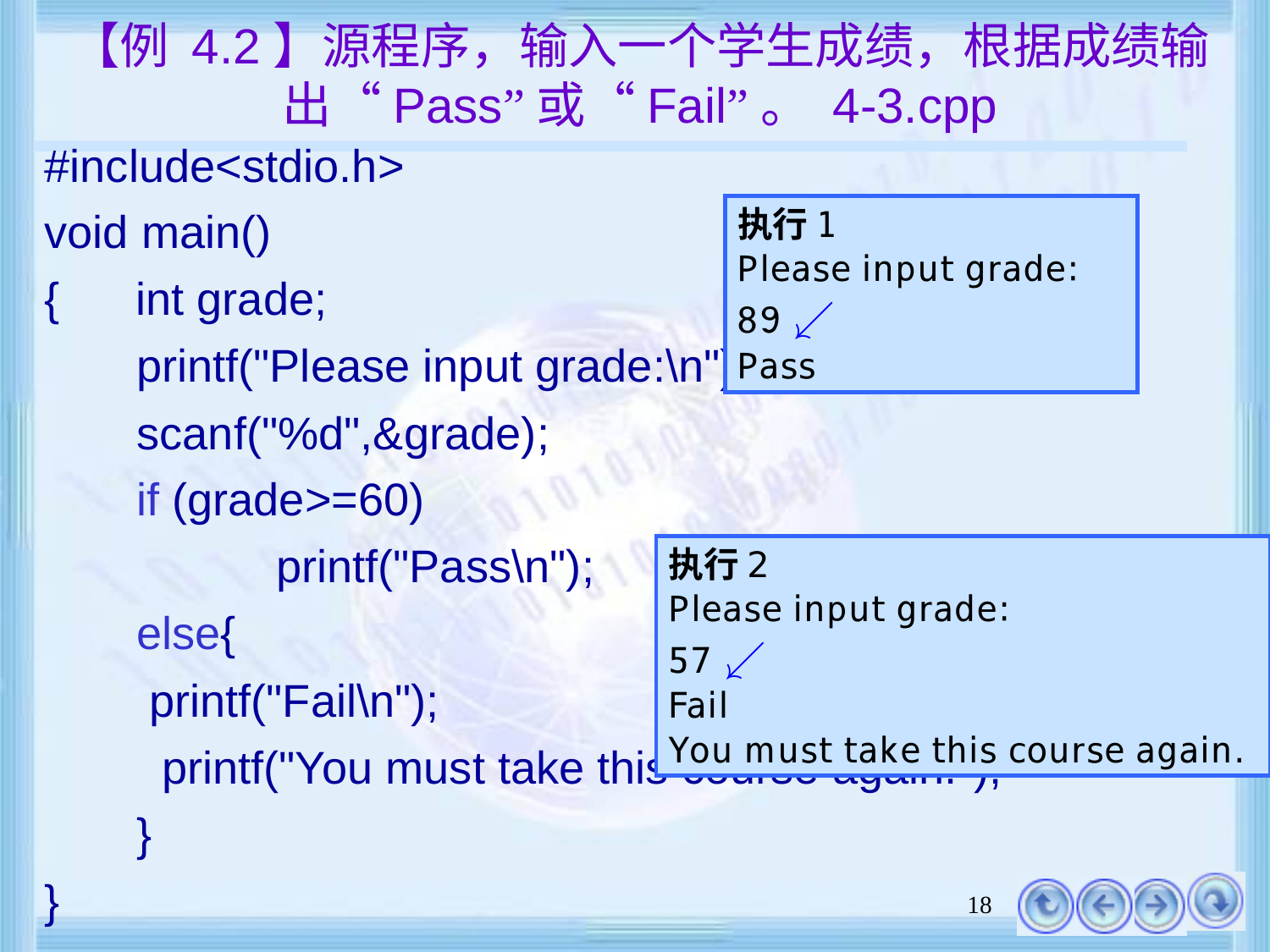

# 【例 4.2】源程序，输入一个学生成绩，根据成绩输出“Pass”或“Fail”。 4-3.cpp
#include<stdio.h>
void main()
{      int grade;
	printf("Please input grade:\n");
	scanf("%d",&grade);
	if (grade>=60)
		 printf("Pass\n");
	else{
   printf("Fail\n");
	  printf("You must take this course again.");
	}
}
执行1
Please input grade:
89 ↙
Pass
执行2
Please input grade:
57 ↙
Fail
You must take this course again.
18